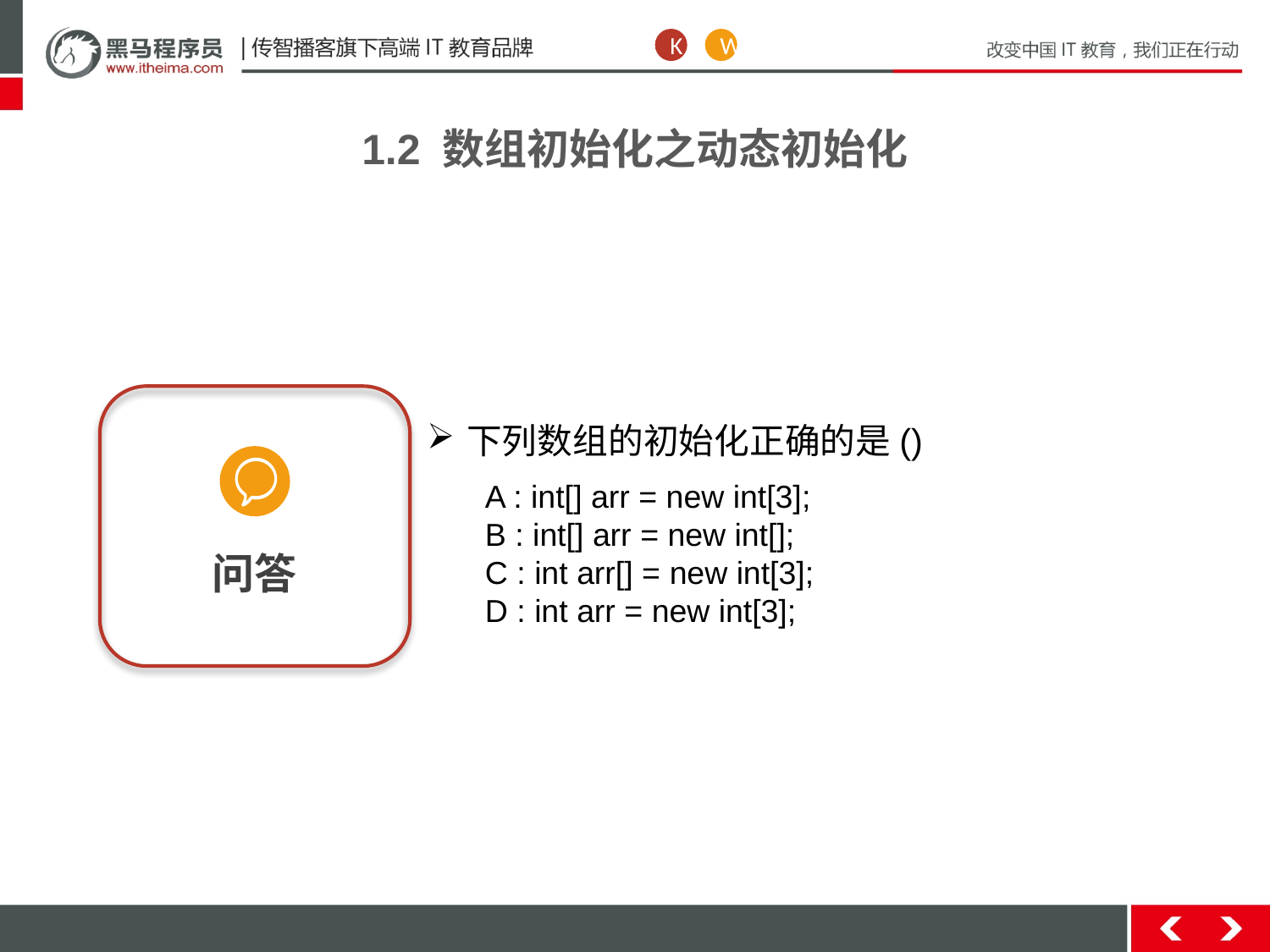

W
K
1.2 数组初始化之动态初始化

问答
下列数组的初始化正确的是()
A : int[] arr = new int[3];
B : int[] arr = new int[];
C : int arr[] = new int[3];
D : int arr = new int[3];